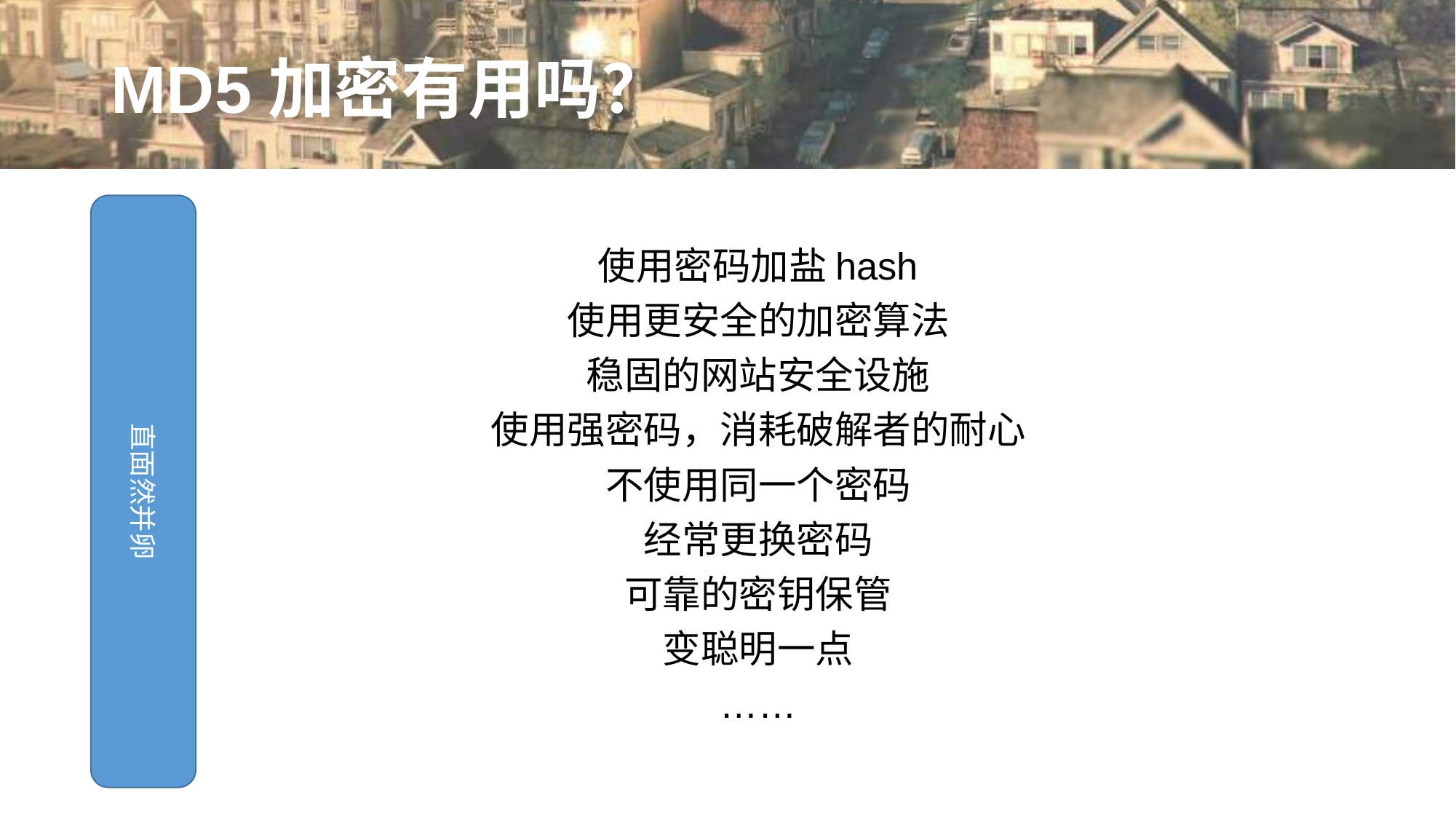

# MD5加密有用吗？
直面然并卵
使用密码加盐hash
使用更安全的加密算法
稳固的网站安全设施
使用强密码，消耗破解者的耐心
不使用同一个密码
经常更换密码
可靠的密钥保管
变聪明一点
……